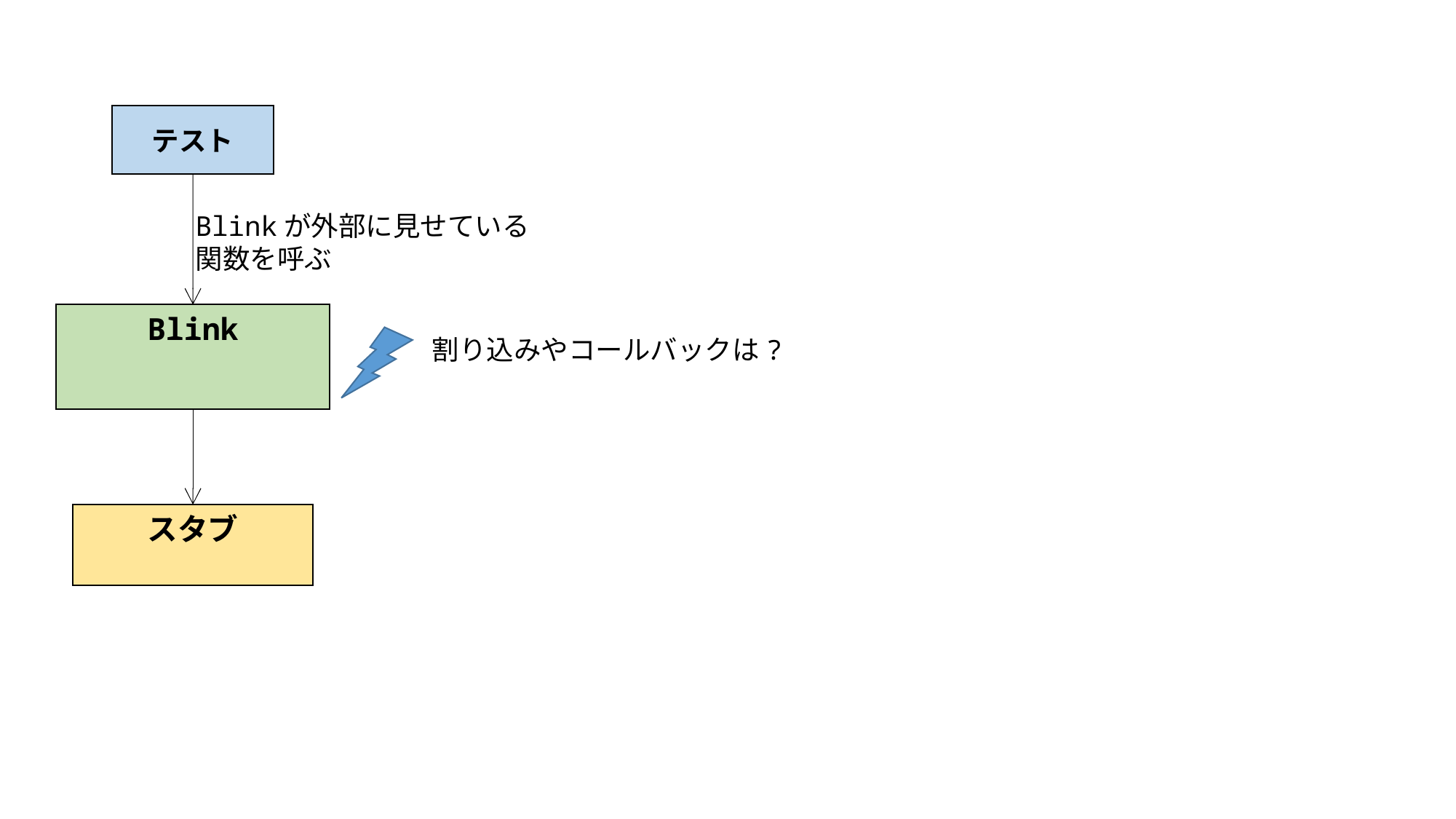

テスト
Blinkが外部に見せている
関数を呼ぶ
Blink

割り込みやコールバックは?
スタブ